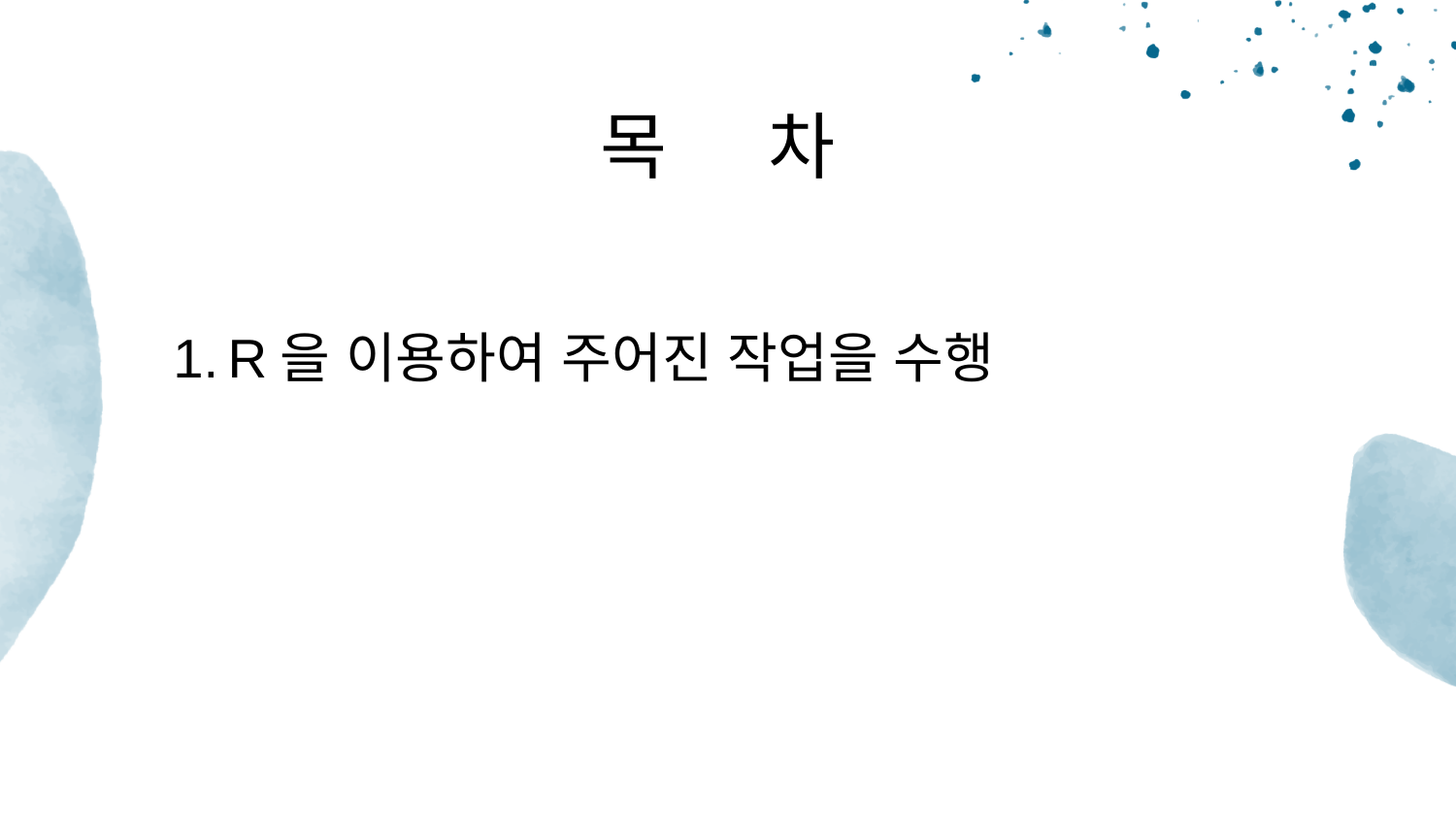

# 목     차
R을 이용하여 주어진 작업을 수행